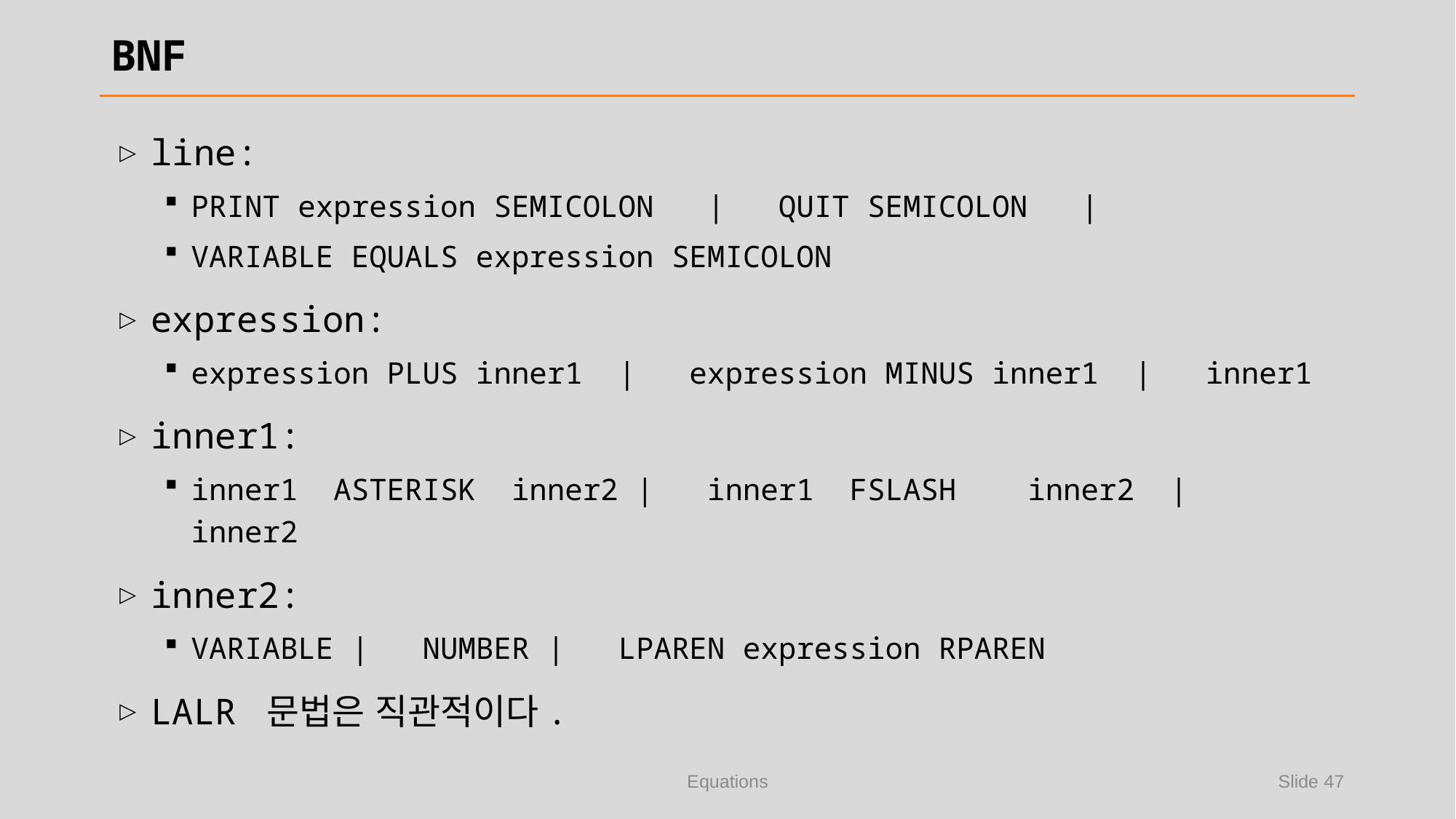

# BNF
line:
PRINT expression SEMICOLON   |   QUIT SEMICOLON   |
VARIABLE EQUALS expression SEMICOLON
expression:
expression PLUS inner1  |   expression MINUS inner1  |   inner1
inner1:
inner1  ASTERISK  inner2 |   inner1  FSLASH    inner2  |   inner2
inner2:
VARIABLE |   NUMBER |   LPAREN expression RPAREN
LALR 문법은 직관적이다.
Equations
Slide 47